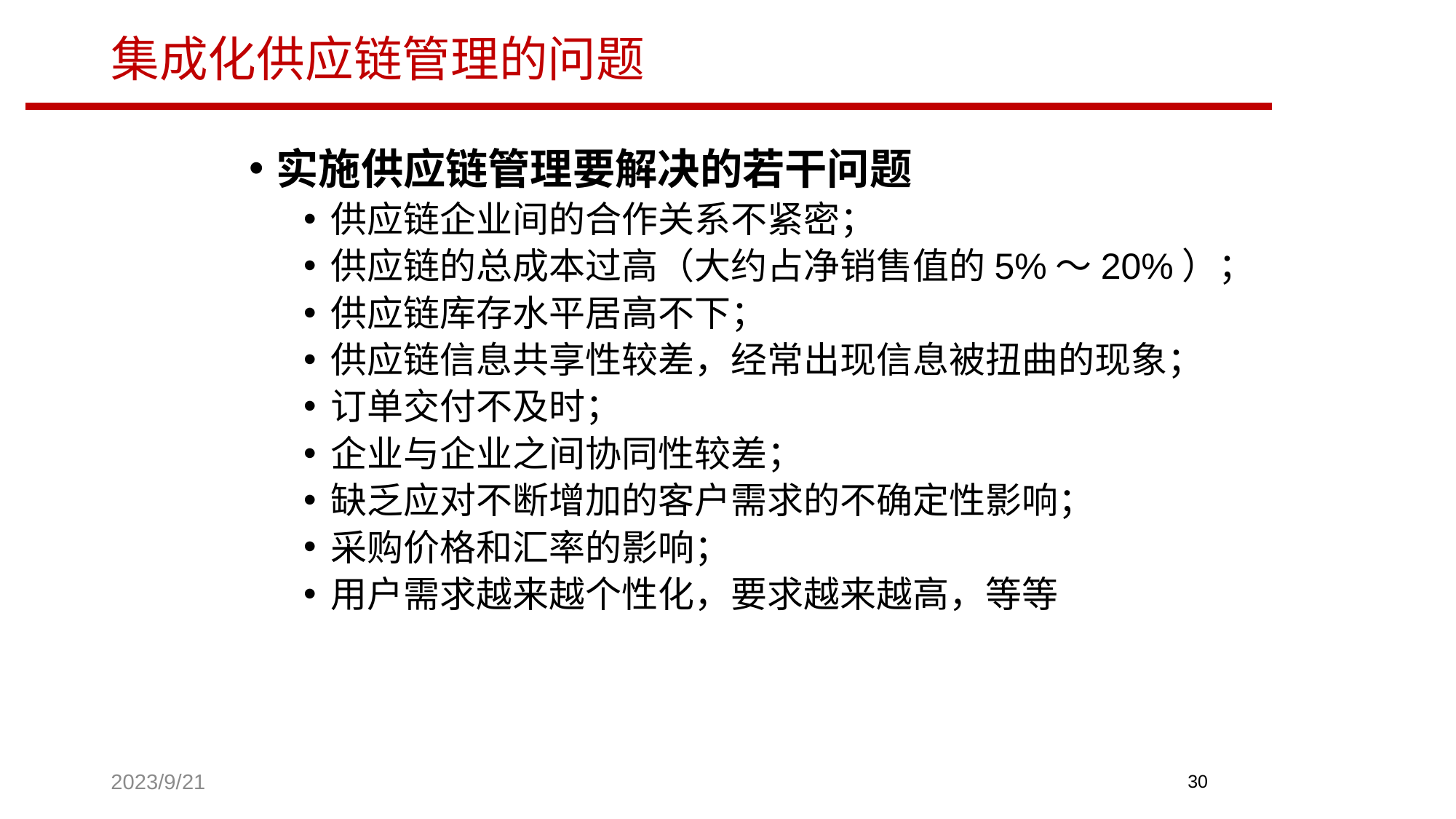

集成化供应链管理的问题
实施供应链管理要解决的若干问题
供应链企业间的合作关系不紧密；
供应链的总成本过高（大约占净销售值的5%～20%）；
供应链库存水平居高不下；
供应链信息共享性较差，经常出现信息被扭曲的现象；
订单交付不及时；
企业与企业之间协同性较差；
缺乏应对不断增加的客户需求的不确定性影响；
采购价格和汇率的影响；
用户需求越来越个性化，要求越来越高，等等
2023/9/21
30